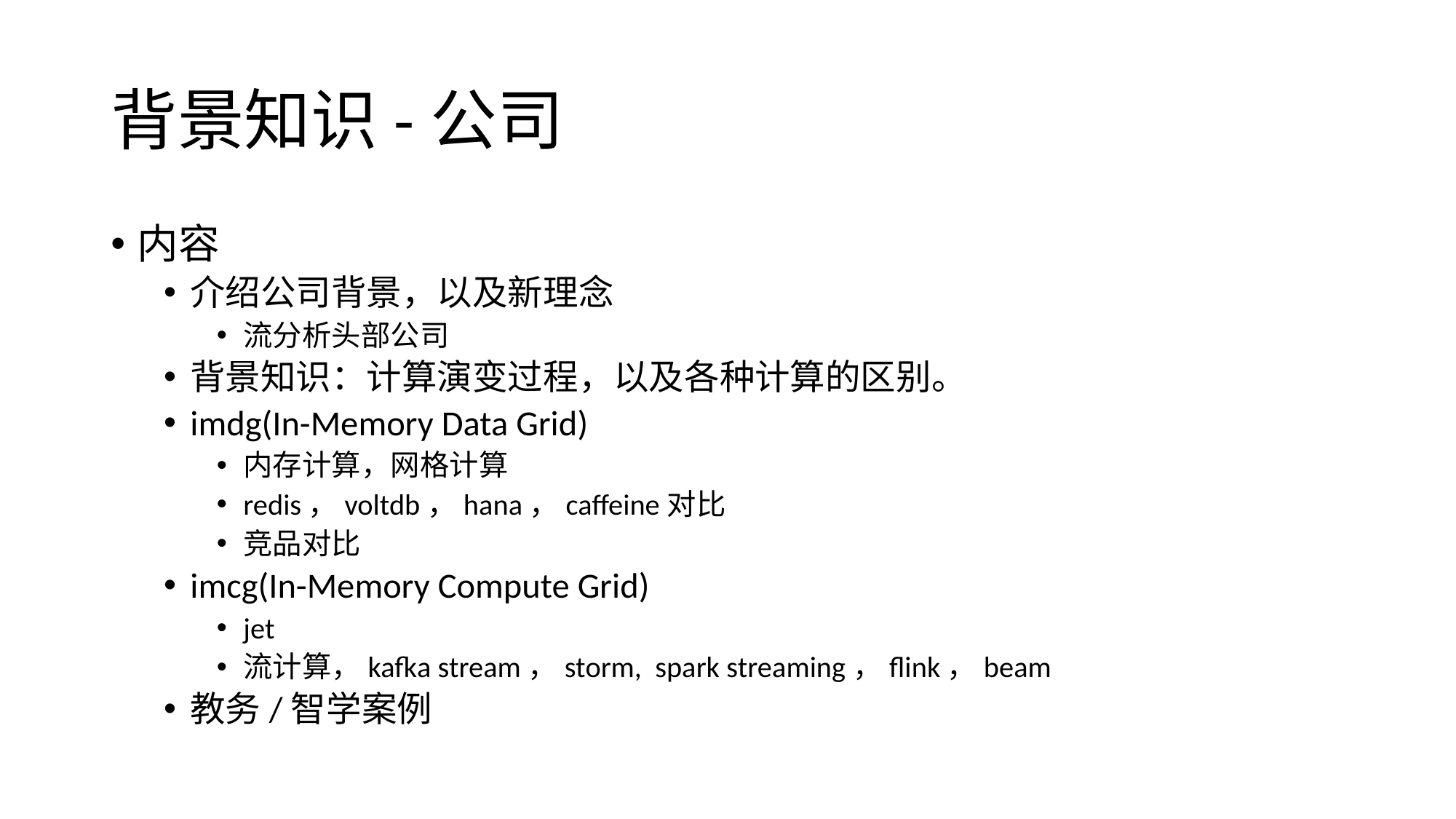

# 背景知识-公司
内容
介绍公司背景，以及新理念
流分析头部公司
背景知识：计算演变过程，以及各种计算的区别。
imdg(In-Memory Data Grid)
内存计算，网格计算
redis，voltdb，hana，caffeine对比
竞品对比
imcg(In-Memory Compute Grid)
jet
流计算，kafka stream，storm,  spark streaming，flink，beam
教务/智学案例